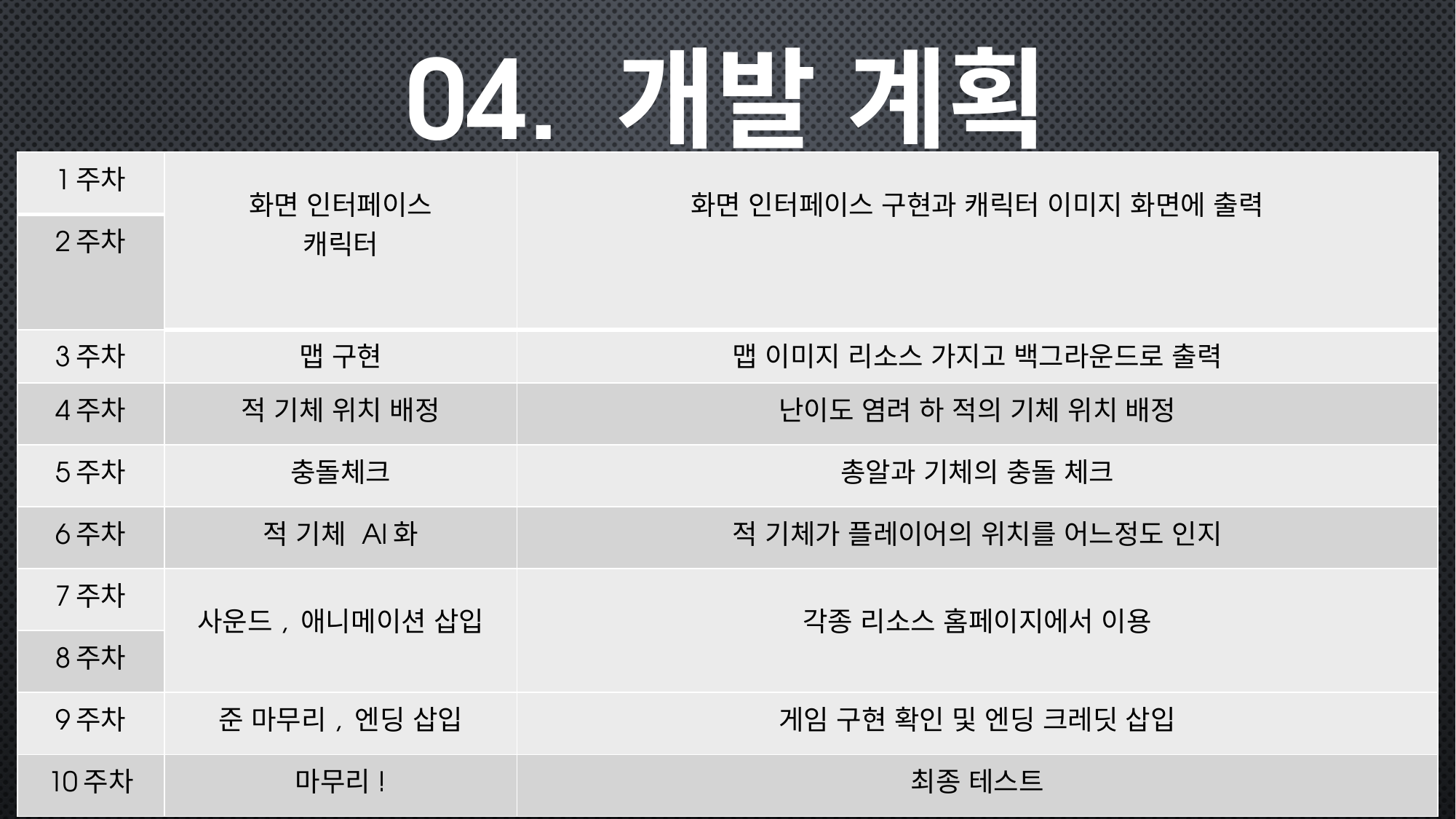

# 04. 개발 계획
| 1주차 | 화면 인터페이스 캐릭터 | 화면 인터페이스 구현과 캐릭터 이미지 화면에 출력 |
| --- | --- | --- |
| 2주차 |  |  |
| 3주차 | 맵 구현 | 맵 이미지 리소스 가지고 백그라운드로 출력 |
| 4주차 | 적 기체 위치 배정 | 난이도 염려 하 적의 기체 위치 배정 |
| 5주차 | 충돌체크 | 총알과 기체의 충돌 체크 |
| 6주차 | 적 기체 AI화 | 적 기체가 플레이어의 위치를 어느정도 인지 |
| 7주차 | 사운드, 애니메이션 삽입 | 각종 리소스 홈페이지에서 이용 |
| 8주차 |  |  |
| 9주차 | 준 마무리, 엔딩 삽입 | 게임 구현 확인 및 엔딩 크레딧 삽입 |
| 10주차 | 마무리! | 최종 테스트 |